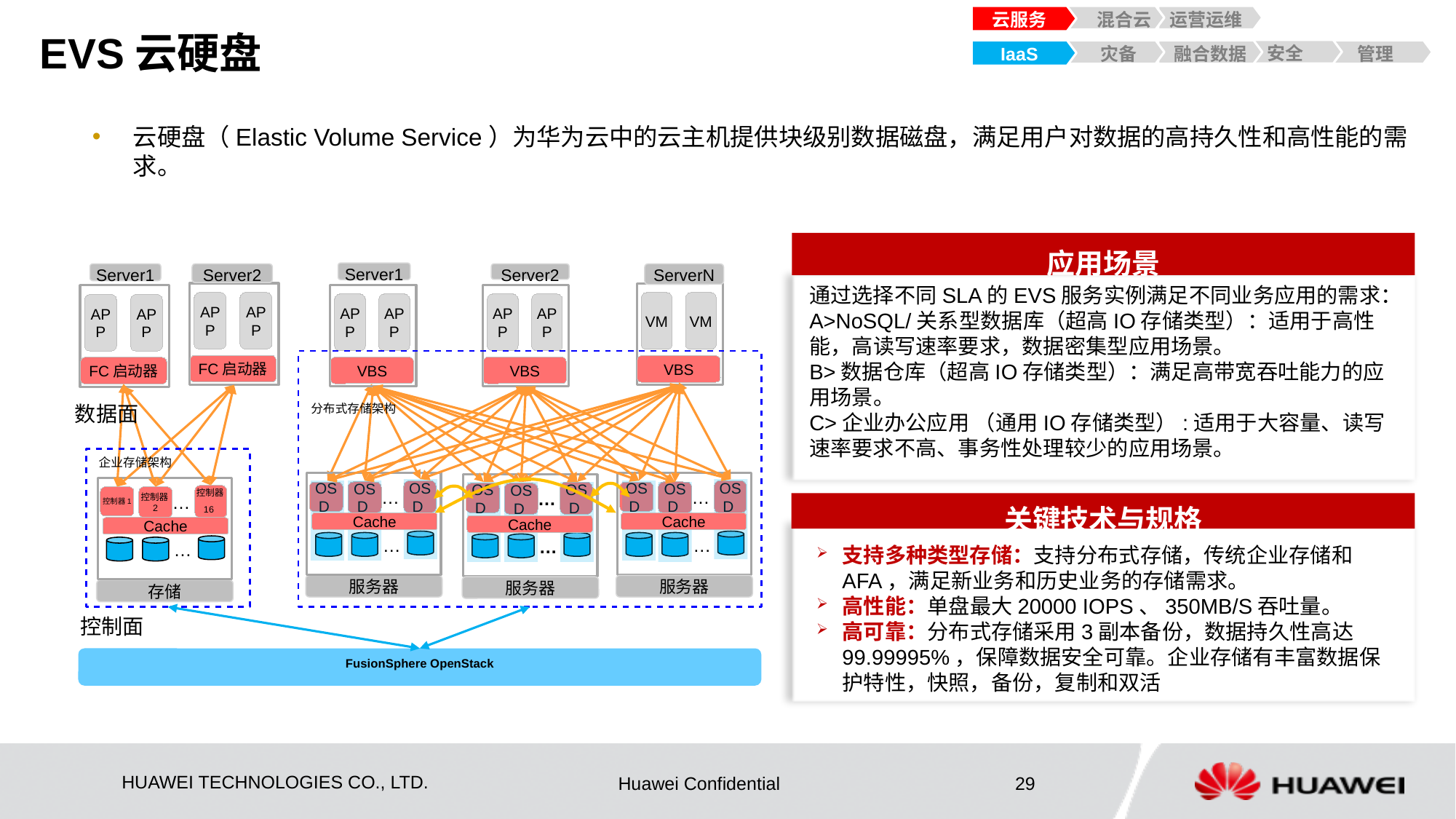

# EVS云硬盘
混合云
运营运维
云服务
安全
    灾备
 融合数据
IaaS
管理

云硬盘（Elastic Volume Service）为华为云中的云主机提供块级别数据磁盘，满足用户对数据的高持久性和高性能的需求。
应用场景
Server1
Server1
Server2
Server2
ServerN

APP
APP
VM
VM
APP
APP
APP
APP
APP
APP

分布式存储架构
FC启动器
VBS
VBS
VBS
FC启动器
数据面
企业存储架构

OSD
…
OSD
OSD
…

服务器

OSD
…
OSD
OSD

…

服务器

OSD
…
OSD
OSD

控制器16
…

控制器1
控制器2
Cache
Cache
Cache
Cache
…

…

服务器
存储
控制面
FusionSphere OpenStack
通过选择不同SLA的EVS服务实例满足不同业务应用的需求：
A>NoSQL/关系型数据库（超高IO存储类型）：适用于高性能，高读写速率要求，数据密集型应用场景。
B>数据仓库（超高IO存储类型）：满足高带宽吞吐能力的应用场景。
C>企业办公应用 （通用IO存储类型）:适用于大容量、读写速率要求不高、事务性处理较少的应用场景。

关键技术与规格
支持多种类型存储：支持分布式存储，传统企业存储和AFA，满足新业务和历史业务的存储需求。
高性能：单盘最大20000 IOPS、350MB/S吞吐量。
高可靠：分布式存储采用3副本备份，数据持久性高达99.99995%，保障数据安全可靠。企业存储有丰富数据保护特性，快照，备份，复制和双活